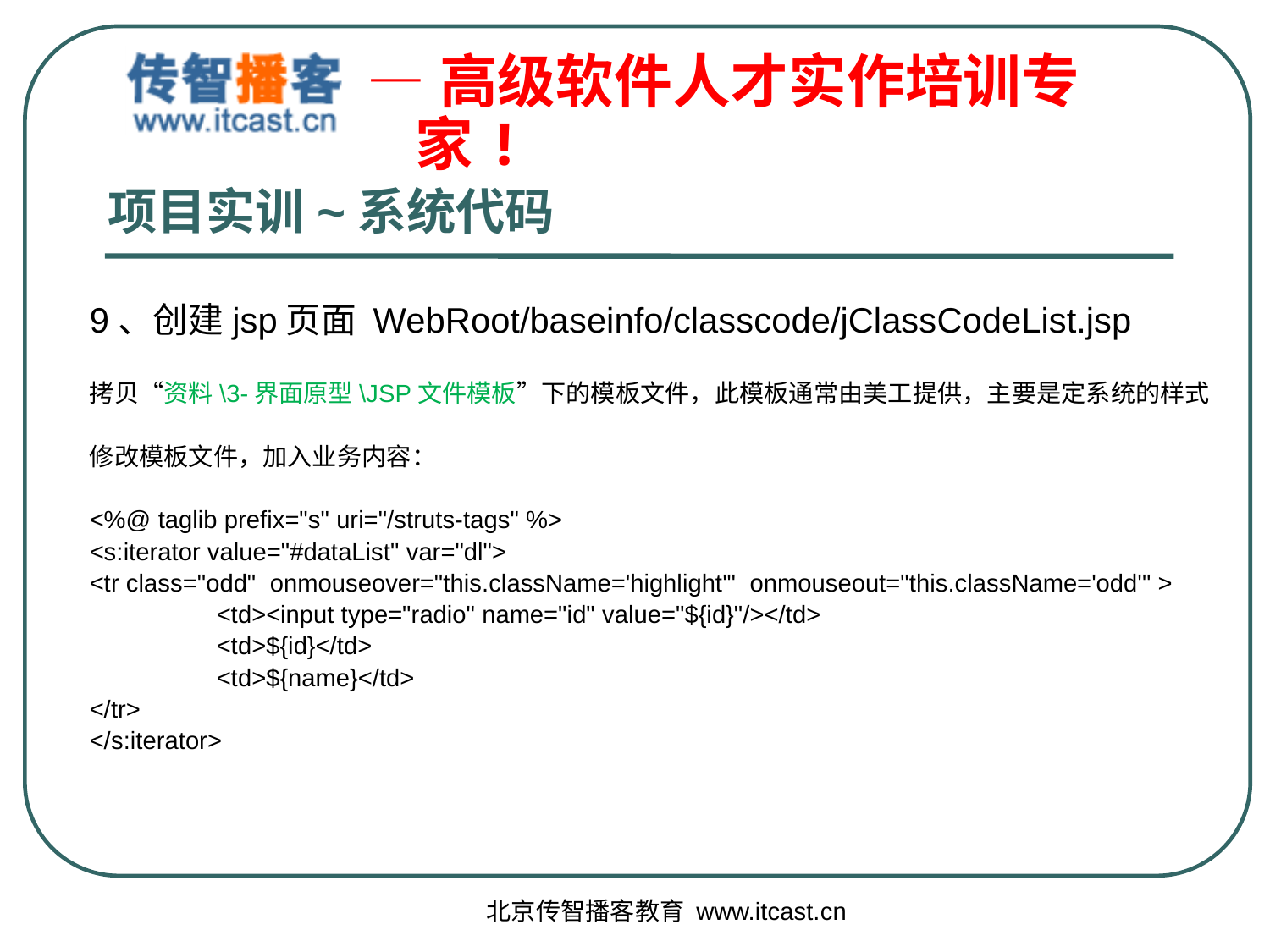

# 项目实训~系统代码
9、创建jsp页面 WebRoot/baseinfo/classcode/jClassCodeList.jsp

拷贝“资料\3-界面原型\JSP文件模板”下的模板文件，此模板通常由美工提供，主要是定系统的样式

修改模板文件，加入业务内容：

<%@ taglib prefix="s" uri="/struts-tags" %>
<s:iterator value="#dataList" var="dl">
<tr class="odd"  onmouseover="this.className='highlight'"  onmouseout="this.className='odd'" >
	<td><input type="radio" name="id" value="${id}"/></td>
	<td>${id}</td>
	<td>${name}</td>
</tr>
</s:iterator>

北京传智播客教育 www.itcast.cn